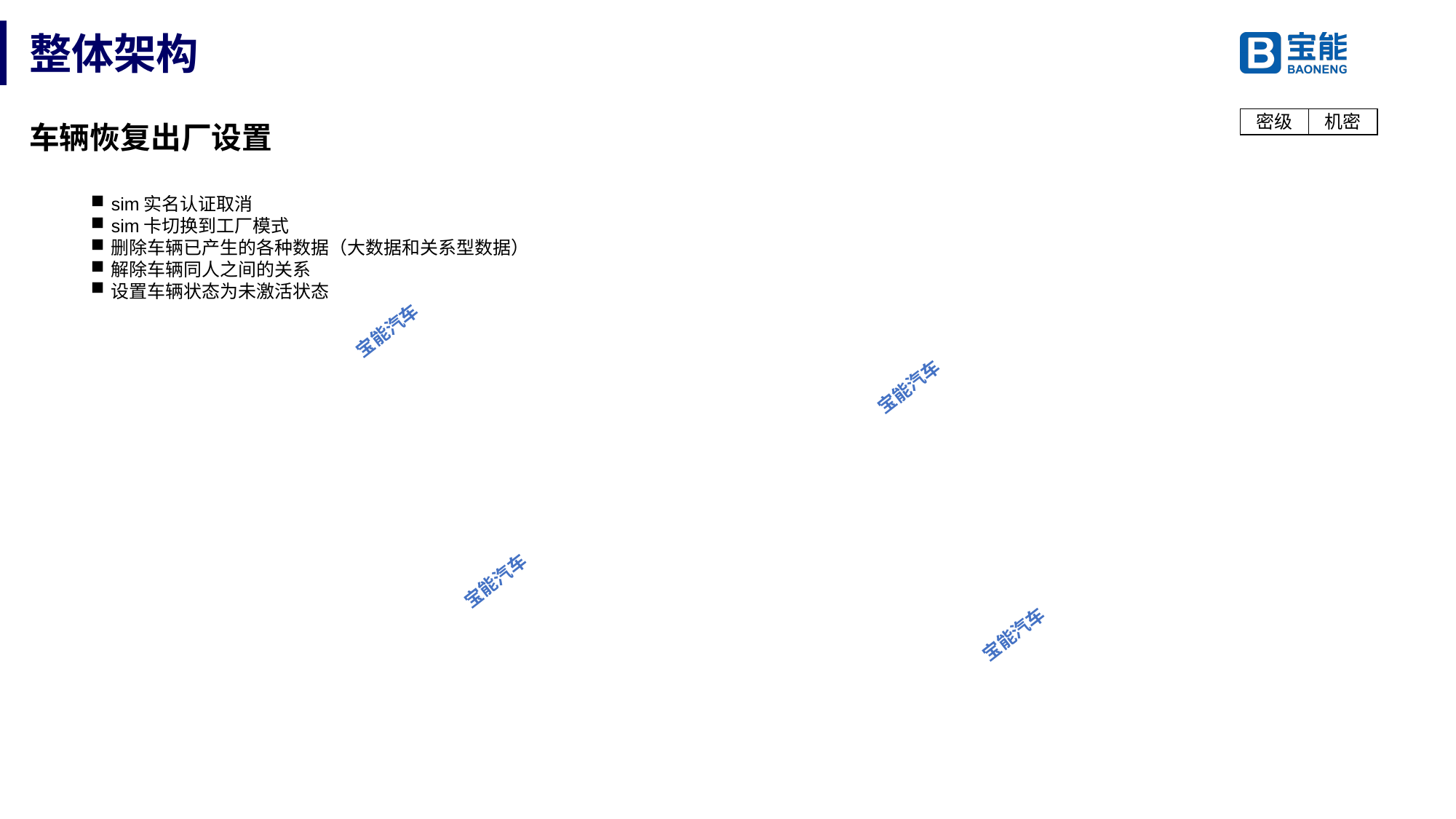

# 整体架构
车辆恢复出厂设置
sim实名认证取消
sim卡切换到工厂模式
删除车辆已产生的各种数据（大数据和关系型数据）
解除车辆同人之间的关系
设置车辆状态为未激活状态

3